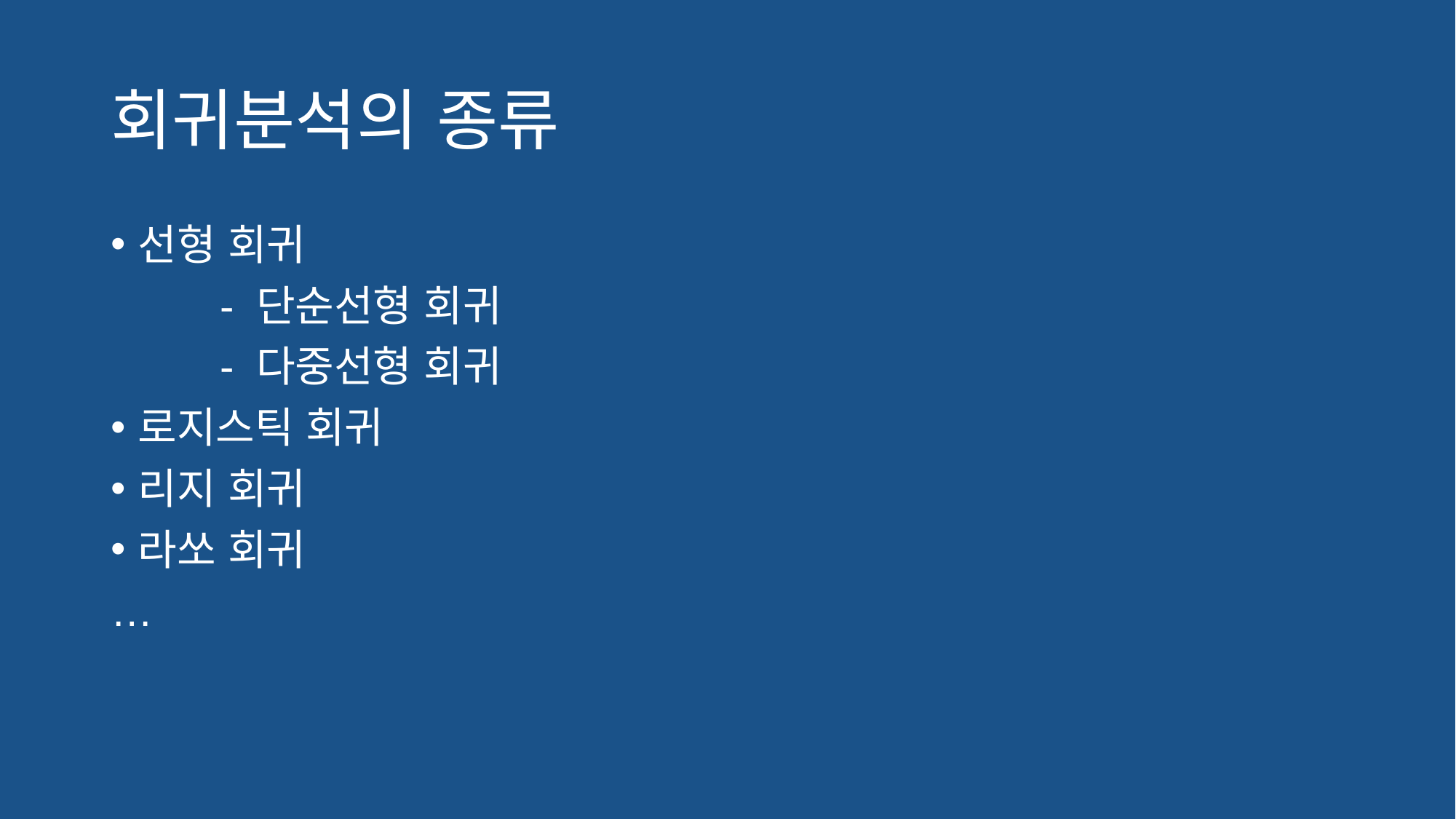

# 회귀분석의 종류
선형 회귀
	- 단순선형 회귀
	- 다중선형 회귀
로지스틱 회귀
리지 회귀
라쏘 회귀
…